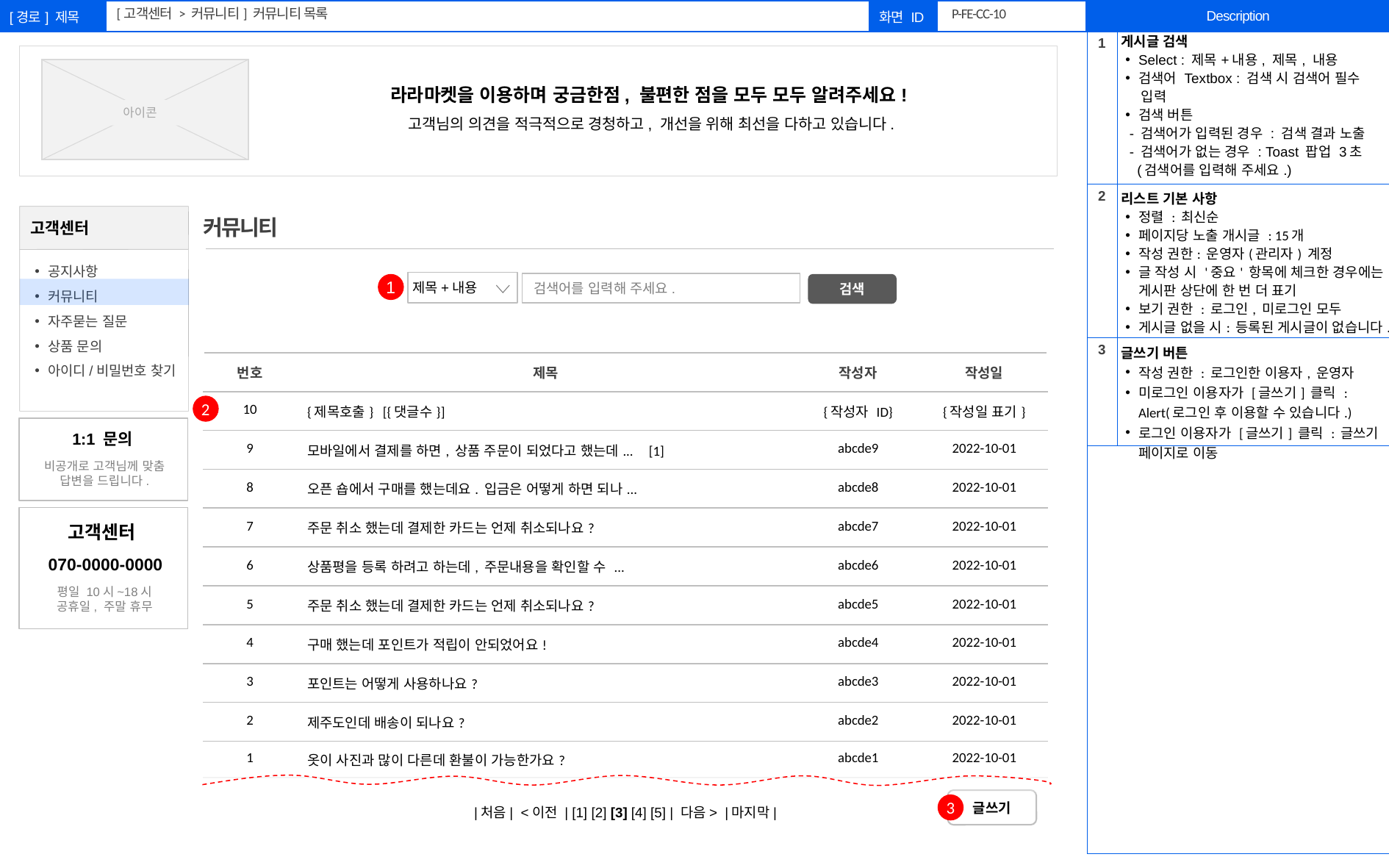

[고객센터 > 커뮤니티] 커뮤니티 목록
# P-FE-CC-10
| 1 | 게시글 검색 Select : 제목+내용, 제목, 내용 검색어 Textbox : 검색 시 검색어 필수 입력 검색 버튼 - 검색어가 입력된 경우 : 검색 결과 노출 - 검색어가 없는 경우 : Toast 팝업 3초 (검색어를 입력해 주세요.) |
| --- | --- |
| 2 | 리스트 기본 사항 정렬 : 최신순 페이지당 노출 개시글 : 15개 작성 권한: 운영자(관리자) 계정 글 작성 시 '중요' 항목에 체크한 경우에는 게시판 상단에 한 번 더 표기 보기 권한 : 로그인, 미로그인 모두 게시글 없을 시: 등록된 게시글이 없습니다. |
| 3 | 글쓰기 버튼 작성 권한 : 로그인한 이용자, 운영자 미로그인 이용자가 [글쓰기] 클릭 : Alert(로그인 후 이용할 수 있습니다.) 로그인 이용자가 [글쓰기] 클릭 : 글쓰기 페이지로 이동 |
|  |  |

아이콘
라라마켓을 이용하며 궁금한점, 불편한 점을 모두 모두 알려주세요!
고객님의 의견을 적극적으로 경청하고, 개선을 위해 최선을 다하고 있습니다.
커뮤니티
제목+내용
 검색어를 입력해 주세요.
1
검색

| 번호 | 제목 | 작성자 | 작성일 |
| --- | --- | --- | --- |
| 10 | {제목호출} [{댓글수}] | {작성자 ID} | {작성일 표기} |
| 9 | 모바일에서 결제를 하면, 상품 주문이 되었다고 했는데... [1] | abcde9 | 2022-10-01 |
| 8 | 오픈 숍에서 구매를 했는데요. 입금은 어떻게 하면 되나... | abcde8 | 2022-10-01 |
| 7 | 주문 취소 했는데 결제한 카드는 언제 취소되나요? | abcde7 | 2022-10-01 |
| 6 | 상품평을 등록 하려고 하는데, 주문내용을 확인할 수 ... | abcde6 | 2022-10-01 |
| 5 | 주문 취소 했는데 결제한 카드는 언제 취소되나요? | abcde5 | 2022-10-01 |
| 4 | 구매 했는데 포인트가 적립이 안되었어요! | abcde4 | 2022-10-01 |
| 3 | 포인트는 어떻게 사용하나요? | abcde3 | 2022-10-01 |
| 2 | 제주도인데 배송이 되나요? | abcde2 | 2022-10-01 |
| 1 | 옷이 사진과 많이 다른데 환불이 가능한가요? | abcde1 | 2022-10-01 |
2

글쓰기
3
|처음|  <이전 | [1] [2] [3] [4] [5] | 다음>  |마지막|